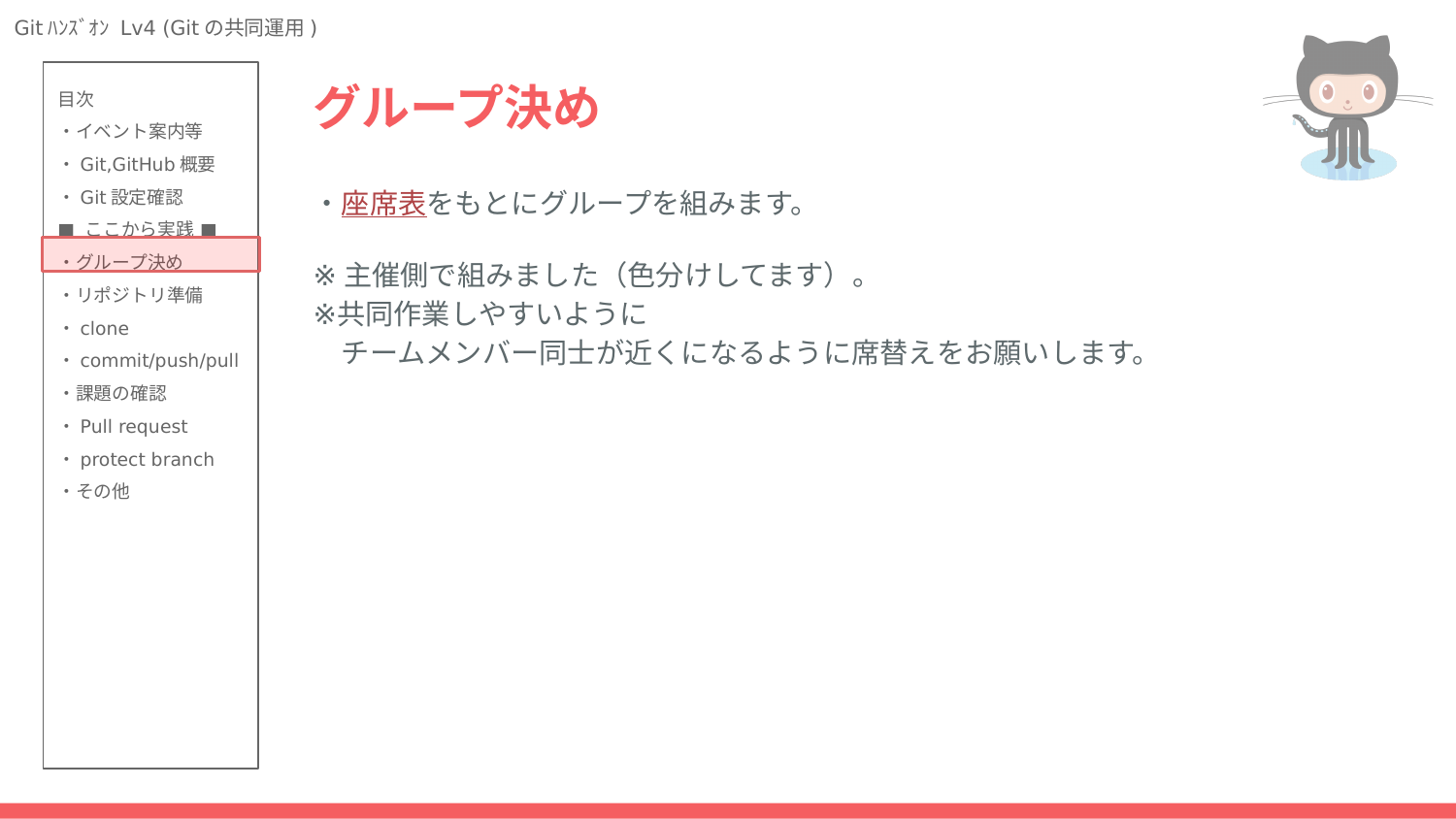

# グループ決め
・座席表をもとにグループを組みます。
※主催側で組みました（色分けしてます）。
※共同作業しやすいように
　チームメンバー同士が近くになるように席替えをお願いします。